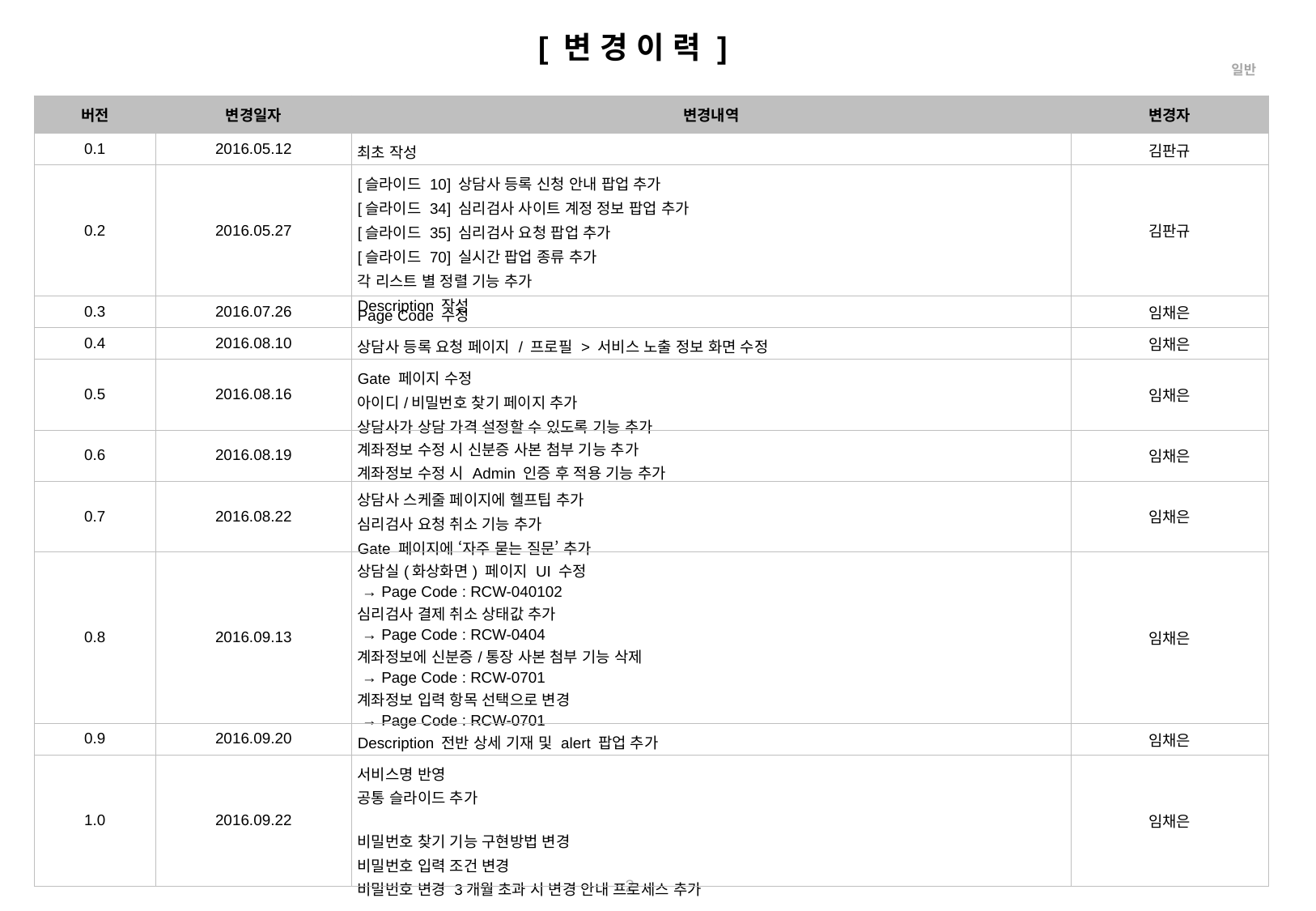

[ 변 경 이 력 ]
| 버전 | 변경일자 | 변경내역 | 변경자 |
| --- | --- | --- | --- |
| 0.1 | 2016.05.12 | 최초 작성 | 김판규 |
| 0.2 | 2016.05.27 | [슬라이드 10] 상담사 등록 신청 안내 팝업 추가 [슬라이드 34] 심리검사 사이트 계정 정보 팝업 추가 [슬라이드 35] 심리검사 요청 팝업 추가 [슬라이드 70] 실시간 팝업 종류 추가 각 리스트 별 정렬 기능 추가 Description 작성 | 김판규 |
| 0.3 | 2016.07.26 | Page Code 수정 | 임채은 |
| 0.4 | 2016.08.10 | 상담사 등록 요청 페이지 / 프로필 > 서비스 노출 정보 화면 수정 | 임채은 |
| 0.5 | 2016.08.16 | Gate 페이지 수정 아이디/비밀번호 찾기 페이지 추가 상담사가 상담 가격 설정할 수 있도록 기능 추가 | 임채은 |
| 0.6 | 2016.08.19 | 계좌정보 수정 시 신분증 사본 첨부 기능 추가 계좌정보 수정 시 Admin 인증 후 적용 기능 추가 | 임채은 |
| 0.7 | 2016.08.22 | 상담사 스케줄 페이지에 헬프팁 추가 심리검사 요청 취소 기능 추가 Gate 페이지에 ‘자주 묻는 질문’ 추가 | 임채은 |
| 0.8 | 2016.09.13 | 상담실(화상화면) 페이지 UI 수정 → Page Code : RCW-040102 심리검사 결제 취소 상태값 추가 → Page Code : RCW-0404 계좌정보에 신분증/통장 사본 첨부 기능 삭제 → Page Code : RCW-0701 계좌정보 입력 항목 선택으로 변경 → Page Code : RCW-0701 | 임채은 |
| 0.9 | 2016.09.20 | Description 전반 상세 기재 및 alert 팝업 추가 | 임채은 |
| 1.0 | 2016.09.22 | 서비스명 반영 공통 슬라이드 추가 비밀번호 찾기 기능 구현방법 변경 비밀번호 입력 조건 변경 비밀번호 변경 3개월 초과 시 변경 안내 프로세스 추가 | 임채은 |
2